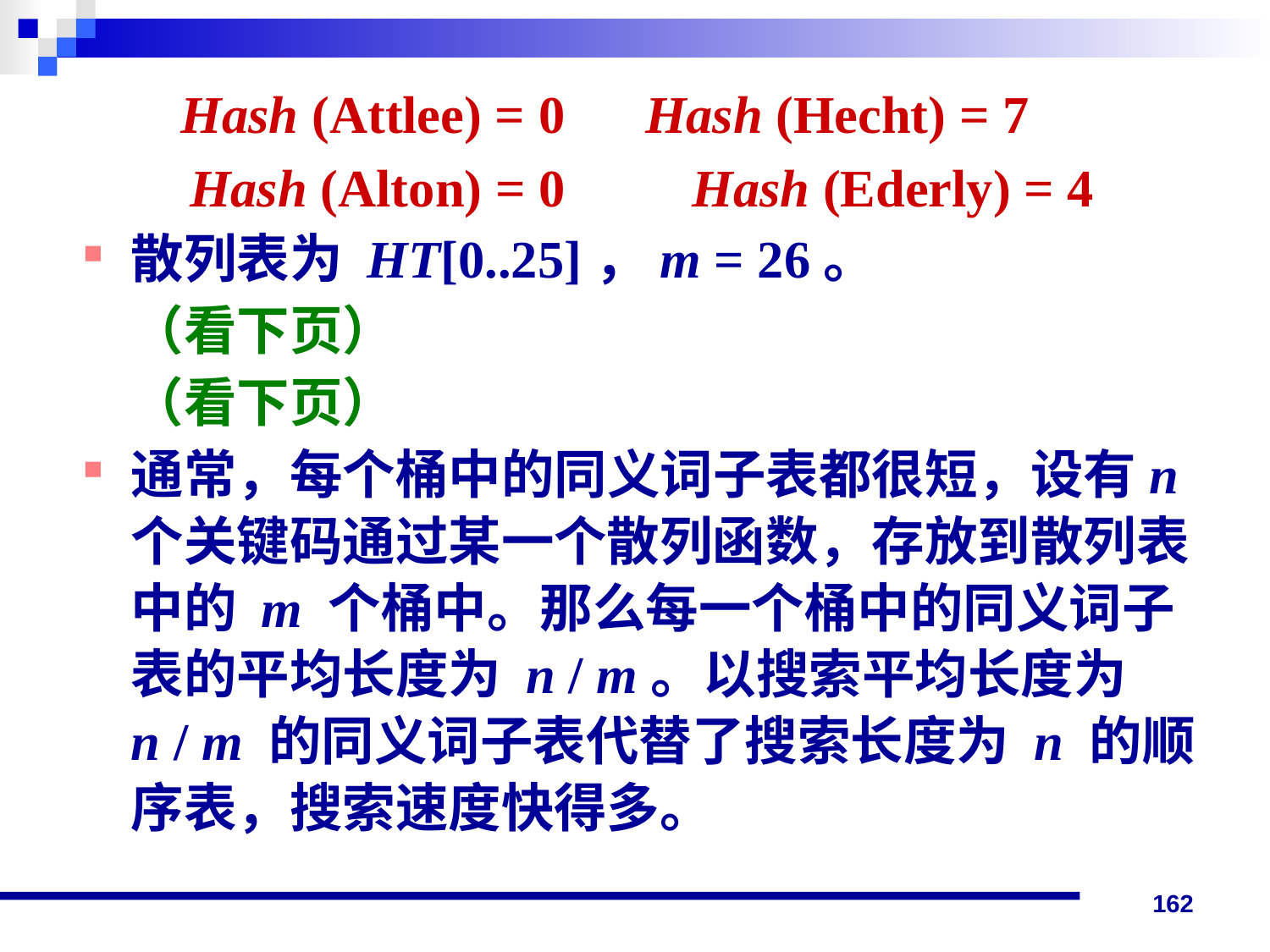

Hash (Attlee) = 0      Hash (Hecht) = 7
        Hash (Alton) = 0	    Hash (Ederly) = 4
散列表为 HT[0..25]，m = 26。
	（看下页）
	（看下页）
通常，每个桶中的同义词子表都很短，设有n 个关键码通过某一个散列函数，存放到散列表中的 m 个桶中。那么每一个桶中的同义词子表的平均长度为 n / m。以搜索平均长度为 n / m 的同义词子表代替了搜索长度为 n 的顺序表，搜索速度快得多。

162